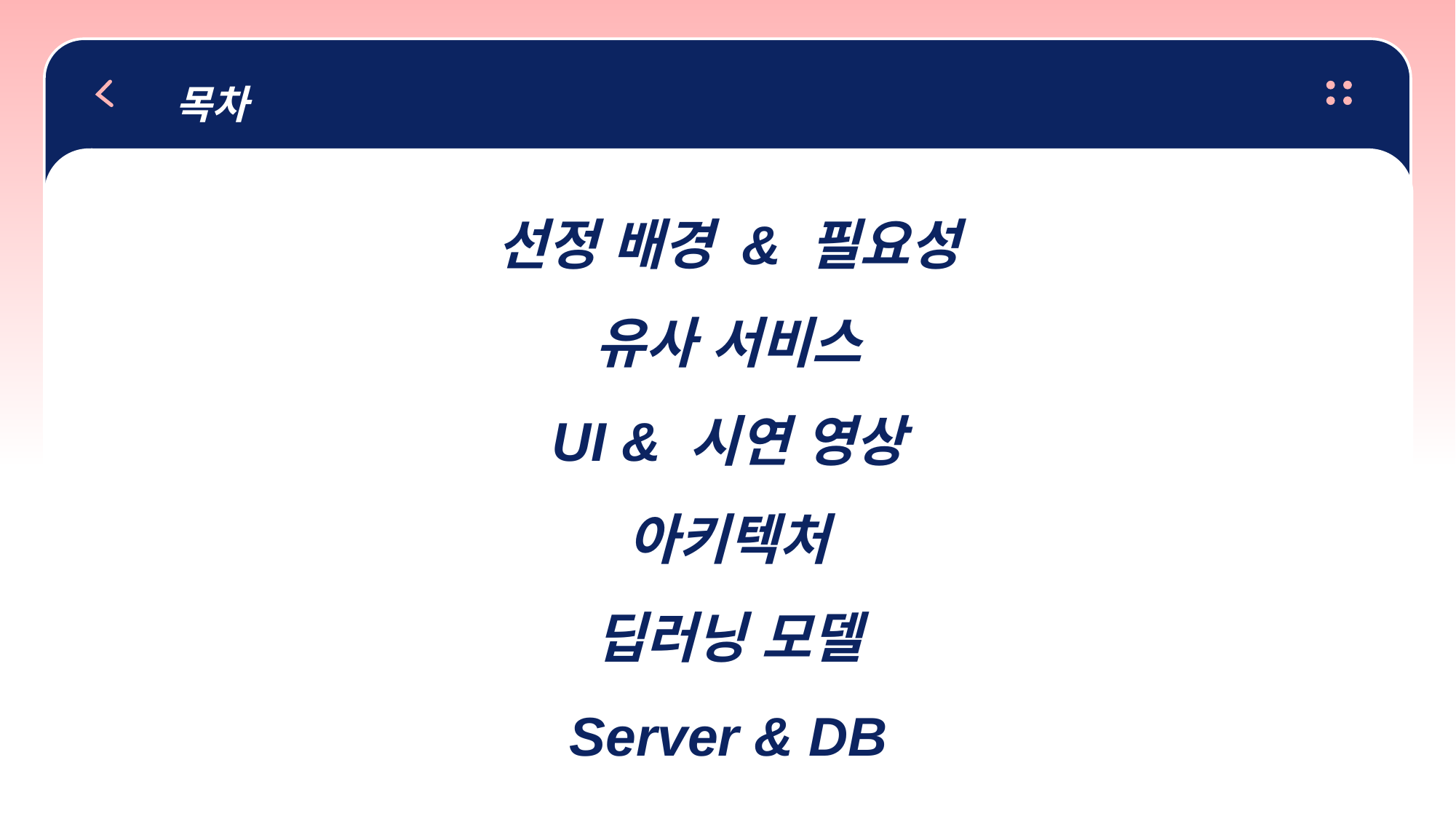

목차

선정 배경 & 필요성
유사 서비스
UI & 시연 영상
아키텍처
딥러닝 모델
Server & DB